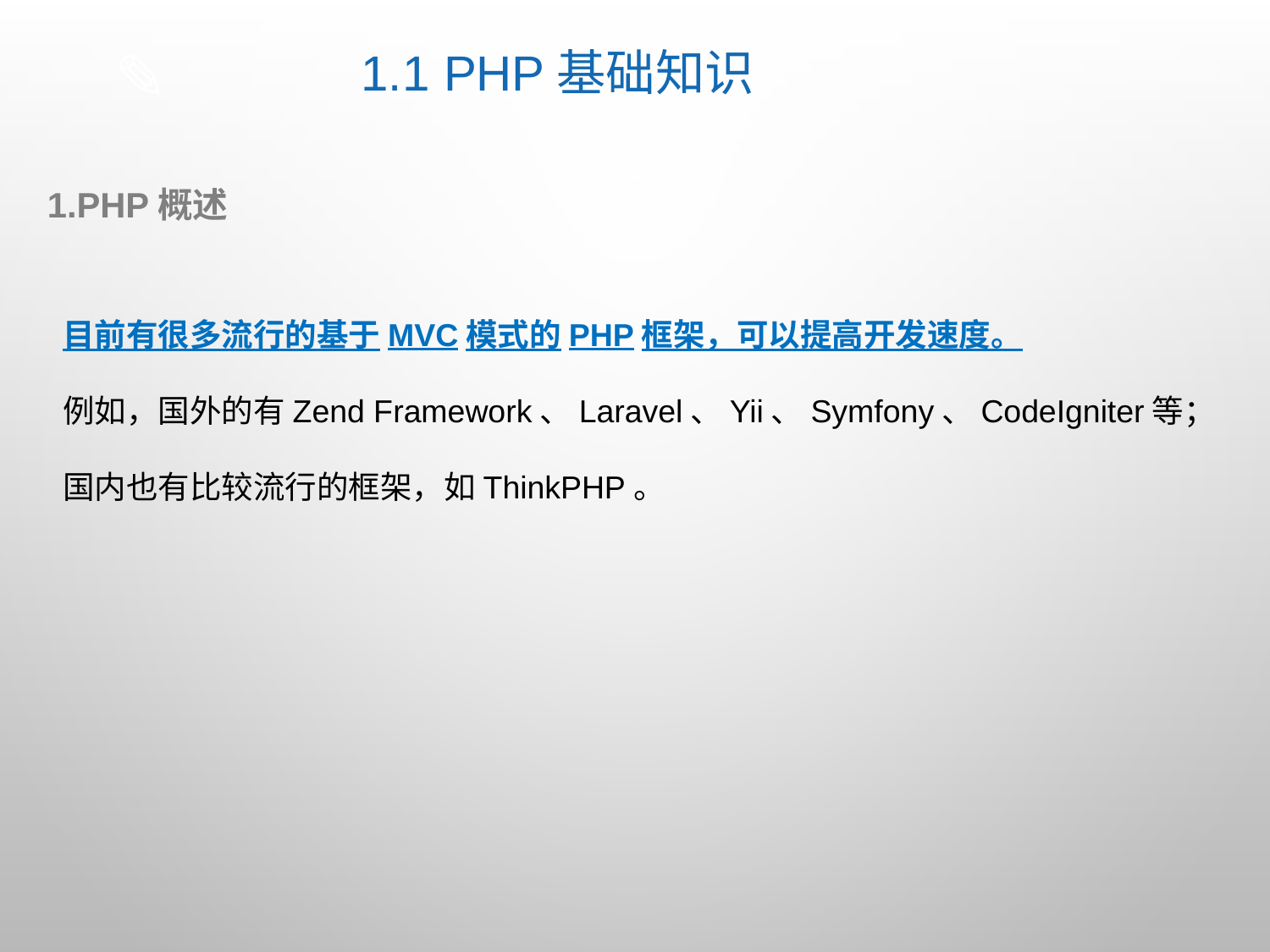

# 1.1 PHP基础知识
1.PHP概述
目前有很多流行的基于MVC模式的PHP框架，可以提高开发速度。
例如，国外的有Zend Framework、Laravel、Yii、Symfony、CodeIgniter等；
国内也有比较流行的框架，如ThinkPHP。